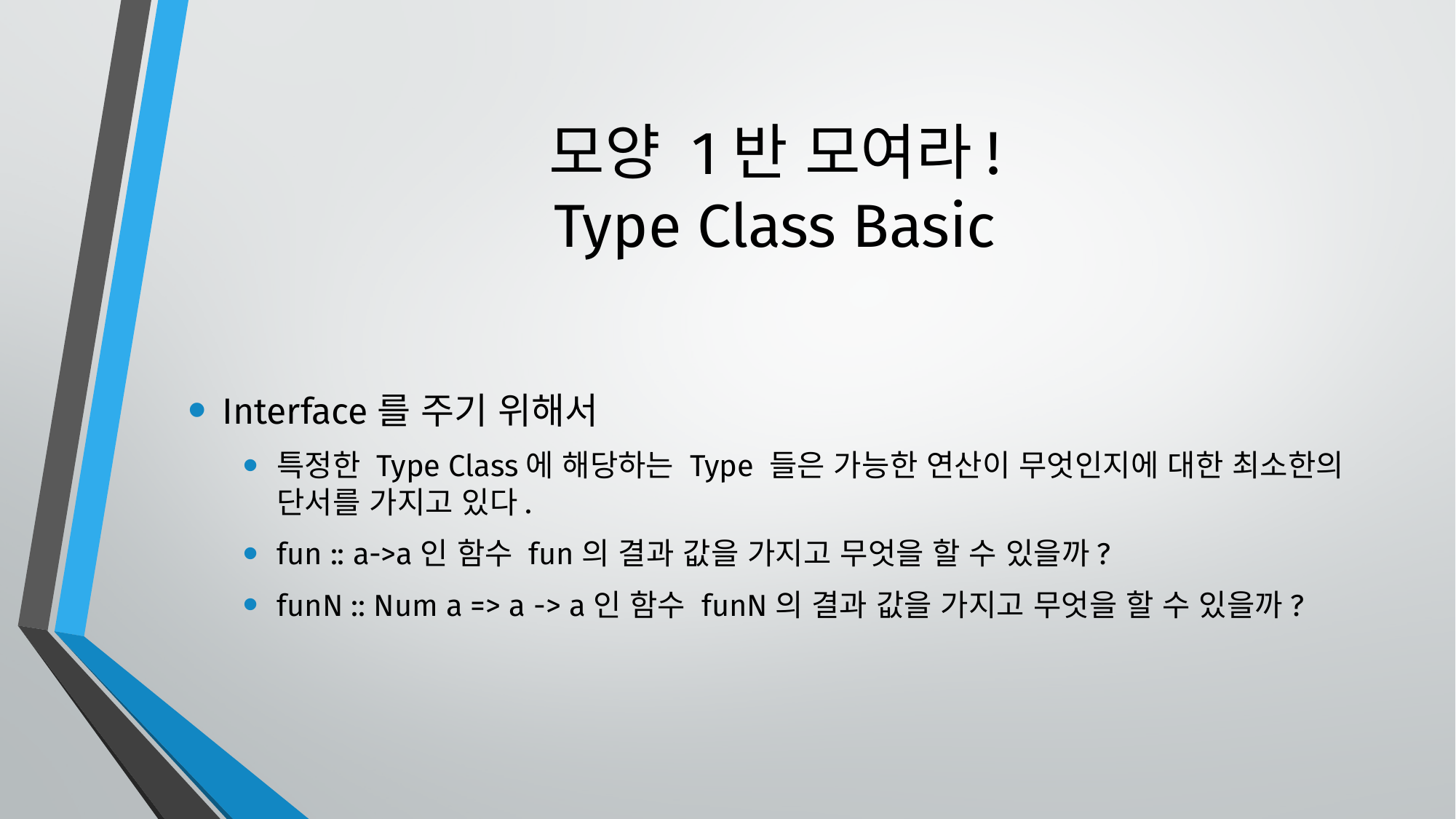

# 모양 1반 모여라! Type Class Basic
Interface를 주기 위해서
특정한 Type Class에 해당하는 Type 들은 가능한 연산이 무엇인지에 대한 최소한의 단서를 가지고 있다.
fun :: a->a인 함수 fun의 결과 값을 가지고 무엇을 할 수 있을까?
funN :: Num a => a -> a인 함수 funN의 결과 값을 가지고 무엇을 할 수 있을까?